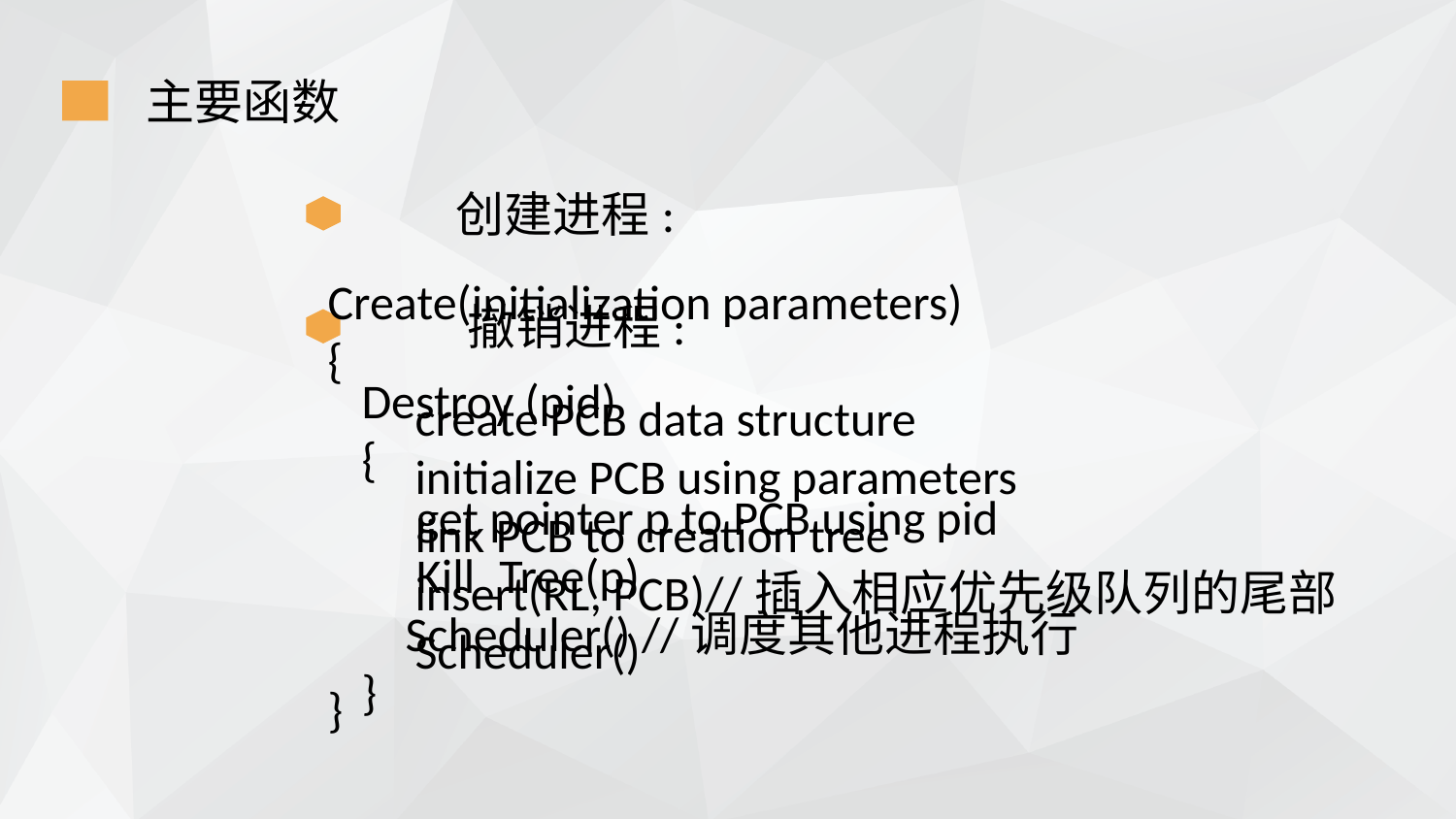

主要函数

创建进程:

Create(initialization parameters)
{
        create PCB data structure
        initialize PCB using parameters
        link PCB to creation tree
        insert(RL, PCB)//插入相应优先级队列的尾部
        Scheduler()
}

撤销进程:

Destroy (pid)
{
     get pointer p to PCB using pid
     Kill_Tree(p)
    Scheduler() //调度其他进程执行
}